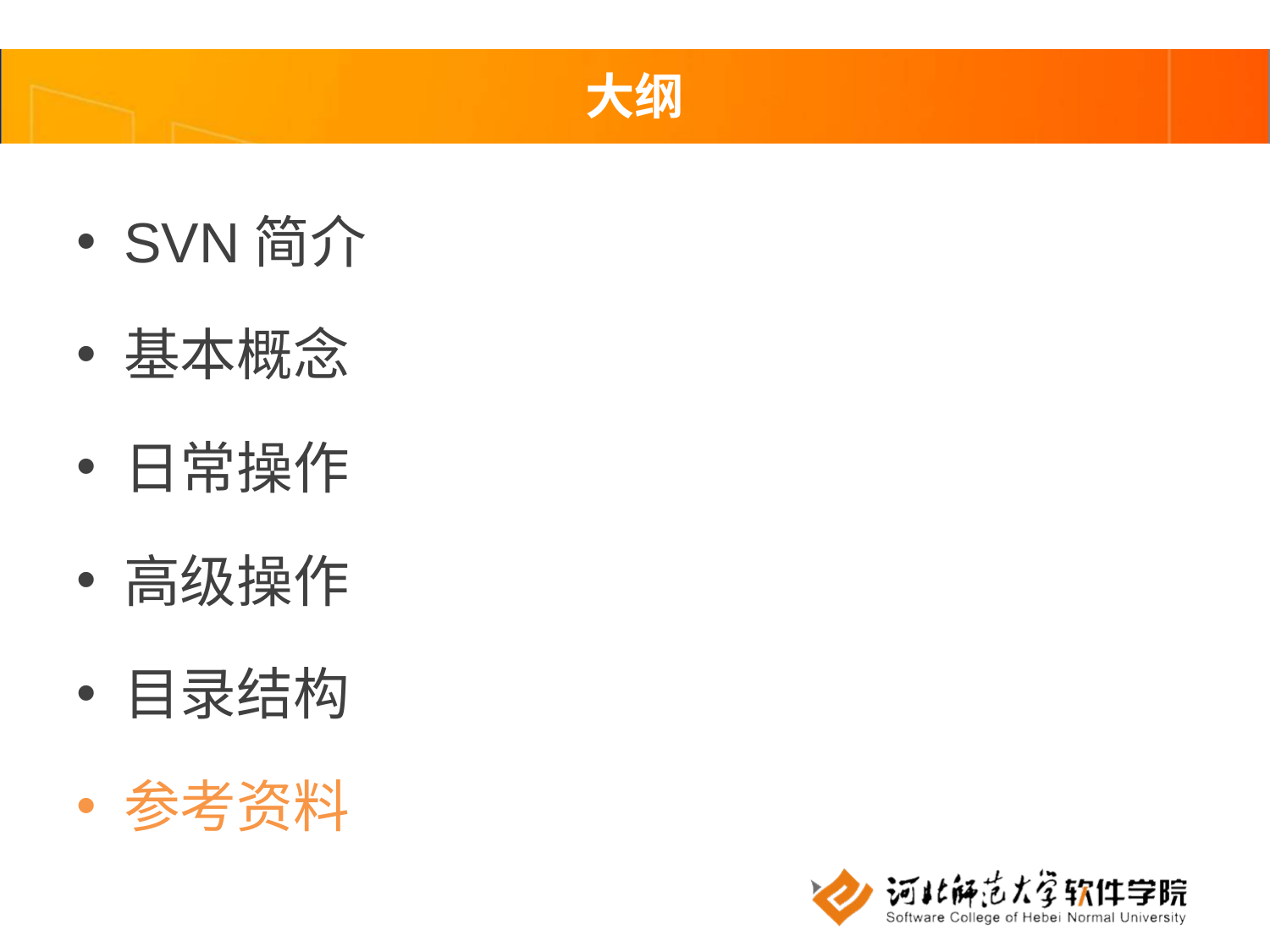

# 大纲
SVN简介
基本概念
日常操作
高级操作
目录结构
参考资料